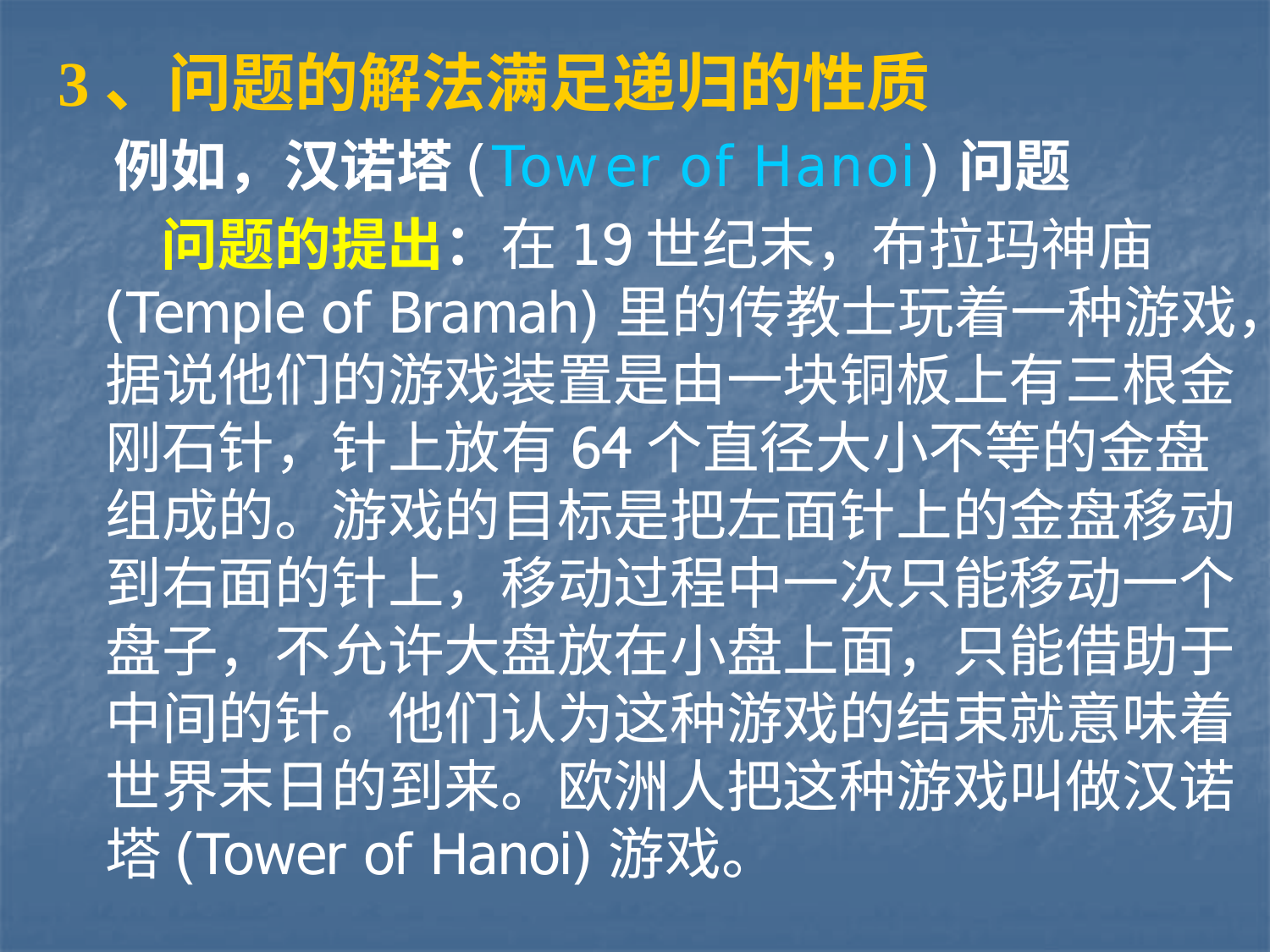

3、问题的解法满足递归的性质
　例如，汉诺塔(Tower of Hanoi)问题
       问题的提出：在19世纪末，布拉玛神庙(Temple of Bramah)里的传教士玩着一种游戏，据说他们的游戏装置是由一块铜板上有三根金刚石针，针上放有64个直径大小不等的金盘组成的。游戏的目标是把左面针上的金盘移动到右面的针上，移动过程中一次只能移动一个盘子，不允许大盘放在小盘上面，只能借助于中间的针。他们认为这种游戏的结束就意味着世界末日的到来。欧洲人把这种游戏叫做汉诺塔(Tower of Hanoi)游戏。